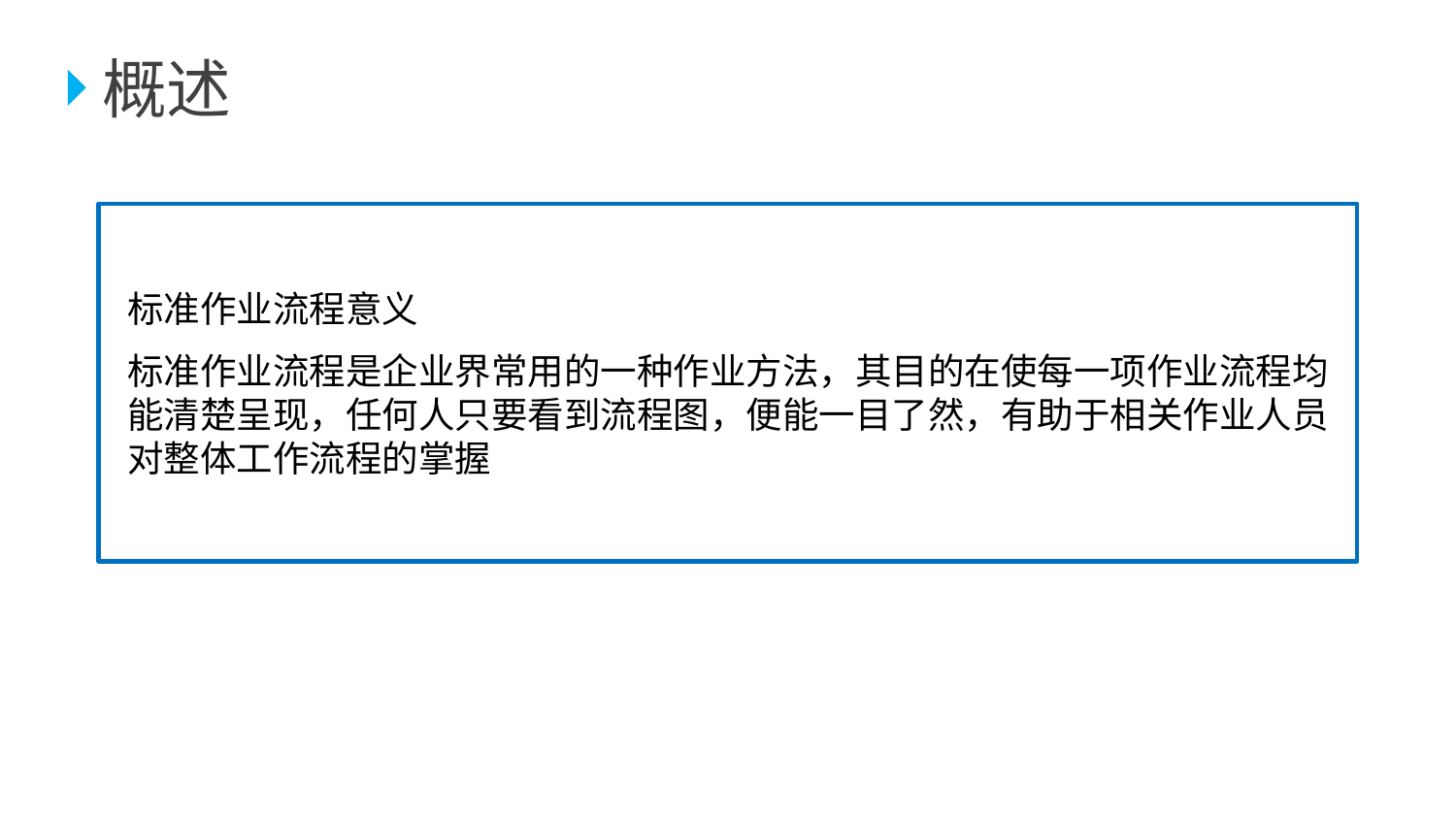

概述

标准作业流程意义
标准作业流程是企业界常用的一种作业方法，其目的在使每一项作业流程均能清楚呈现，任何人只要看到流程图，便能一目了然，有助于相关作业人员对整体工作流程的掌握